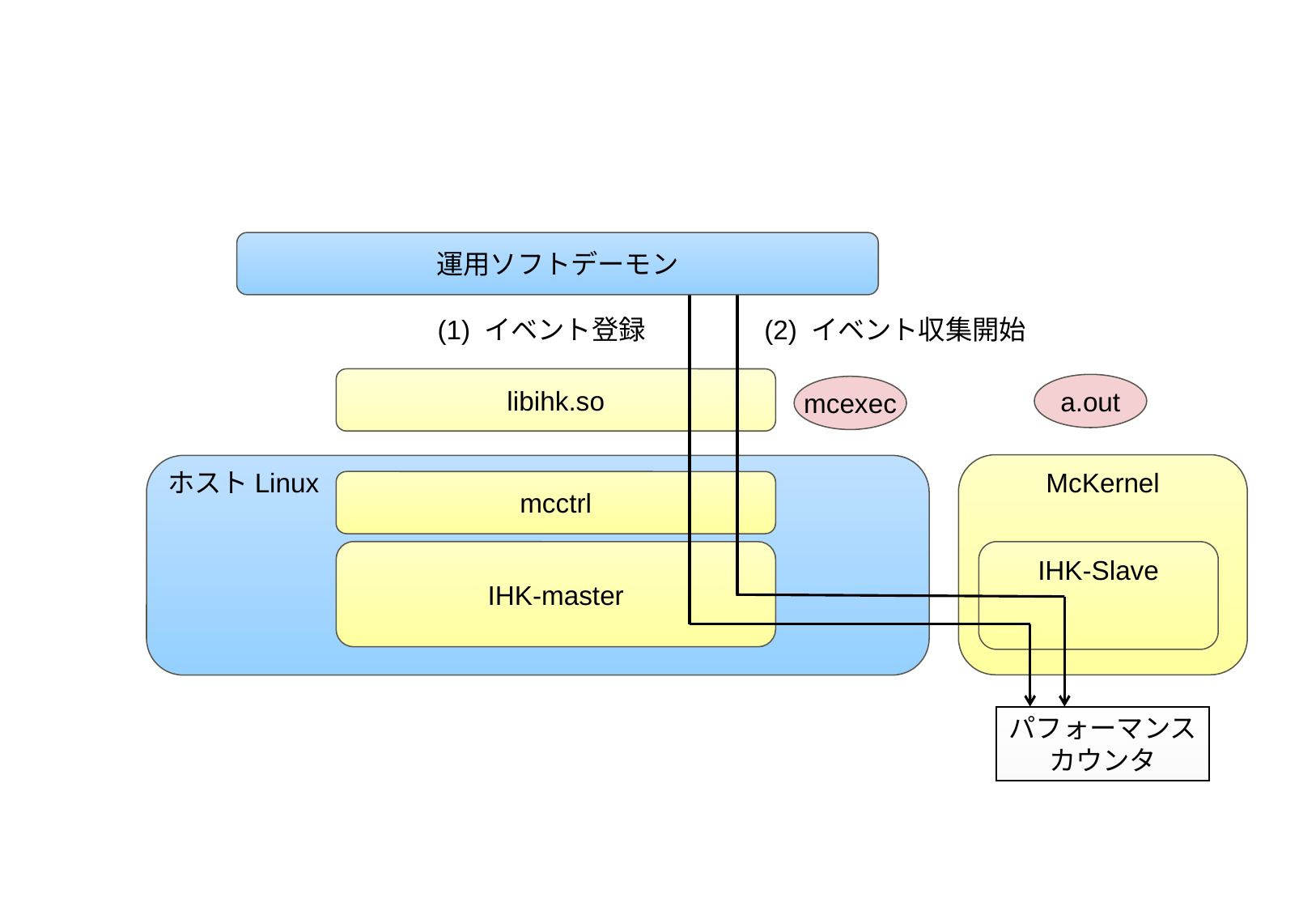

運用ソフトデーモン
(1) イベント登録
(2) イベント収集開始
libihk.so
a.out
mcexec

McKernel
ホストLinux
mcctrl
IHK-master
IHK-Slave
パフォーマンス
カウンタ